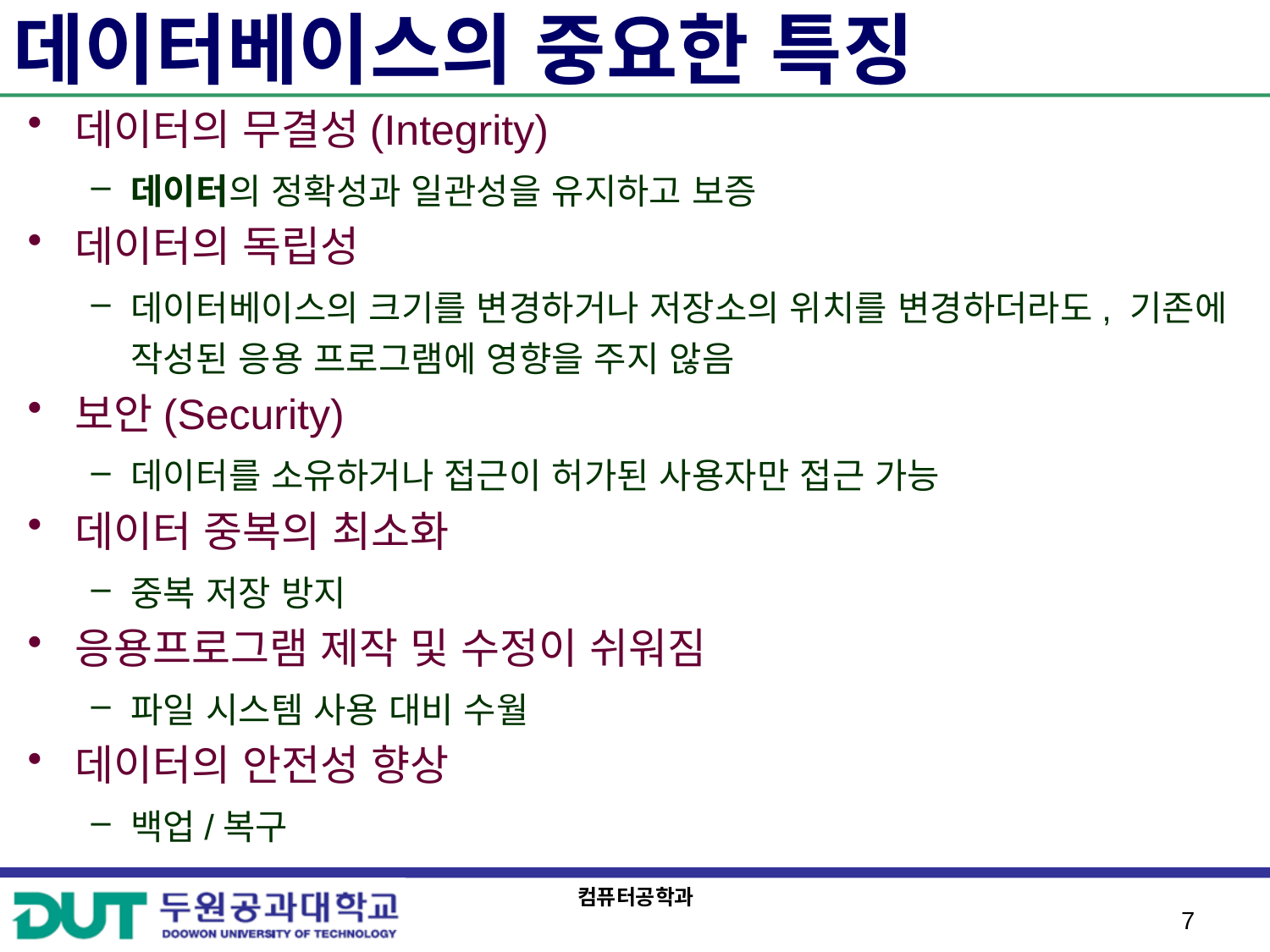

# 데이터베이스의 중요한 특징
데이터의 무결성(Integrity)
데이터의 정확성과 일관성을 유지하고 보증
데이터의 독립성
데이터베이스의 크기를 변경하거나 저장소의 위치를 변경하더라도, 기존에 작성된 응용 프로그램에 영향을 주지 않음
보안(Security)
데이터를 소유하거나 접근이 허가된 사용자만 접근 가능
데이터 중복의 최소화
중복 저장 방지
응용프로그램 제작 및 수정이 쉬워짐
파일 시스템 사용 대비 수월
데이터의 안전성 향상
백업/복구